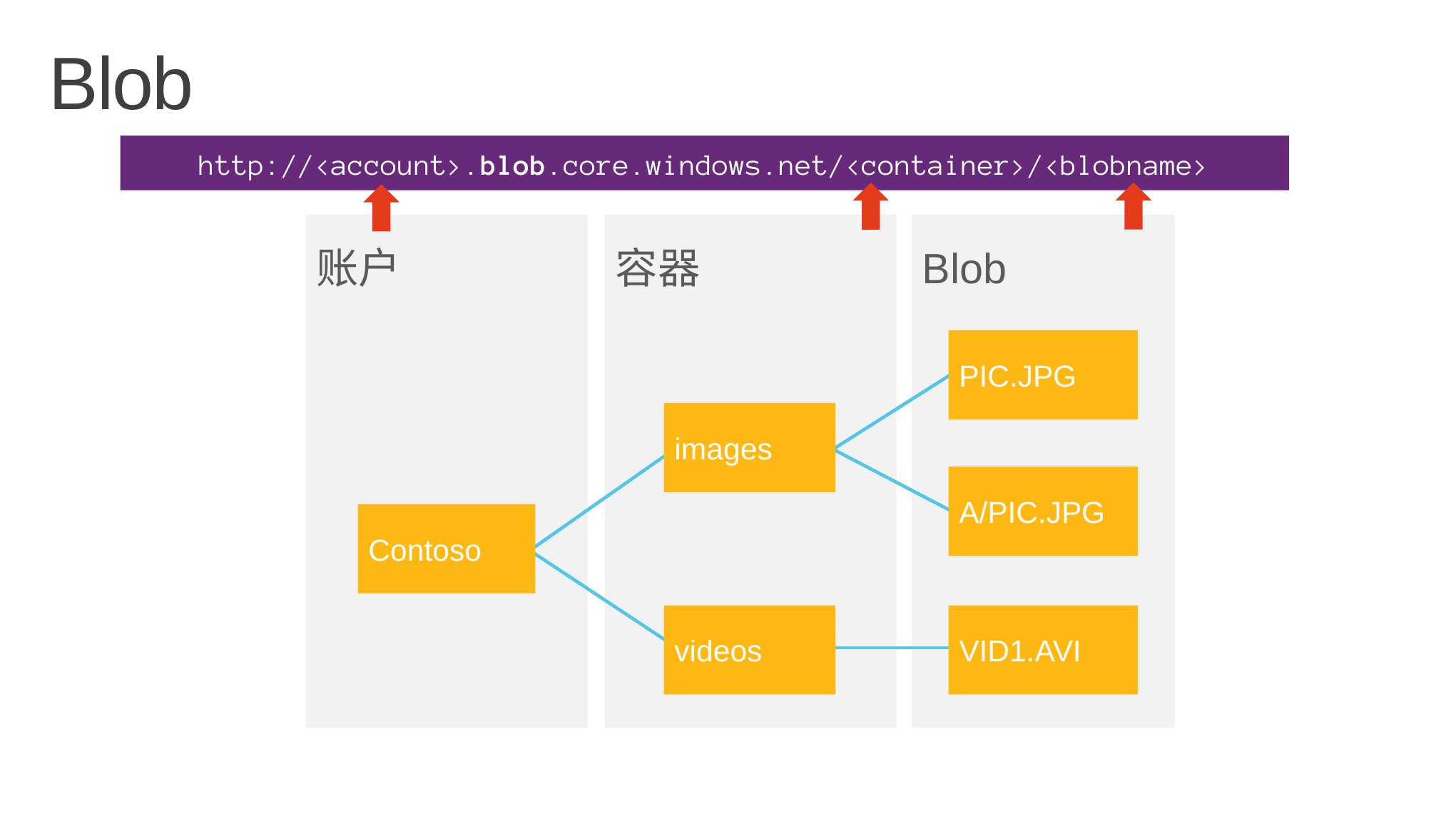

# Blob
http://<account>.blob.core.windows.net/<container>/<blobname>

Blob
账户
容器
PIC.JPG
images
A/PIC.JPG
Contoso
videos
VID1.AVI